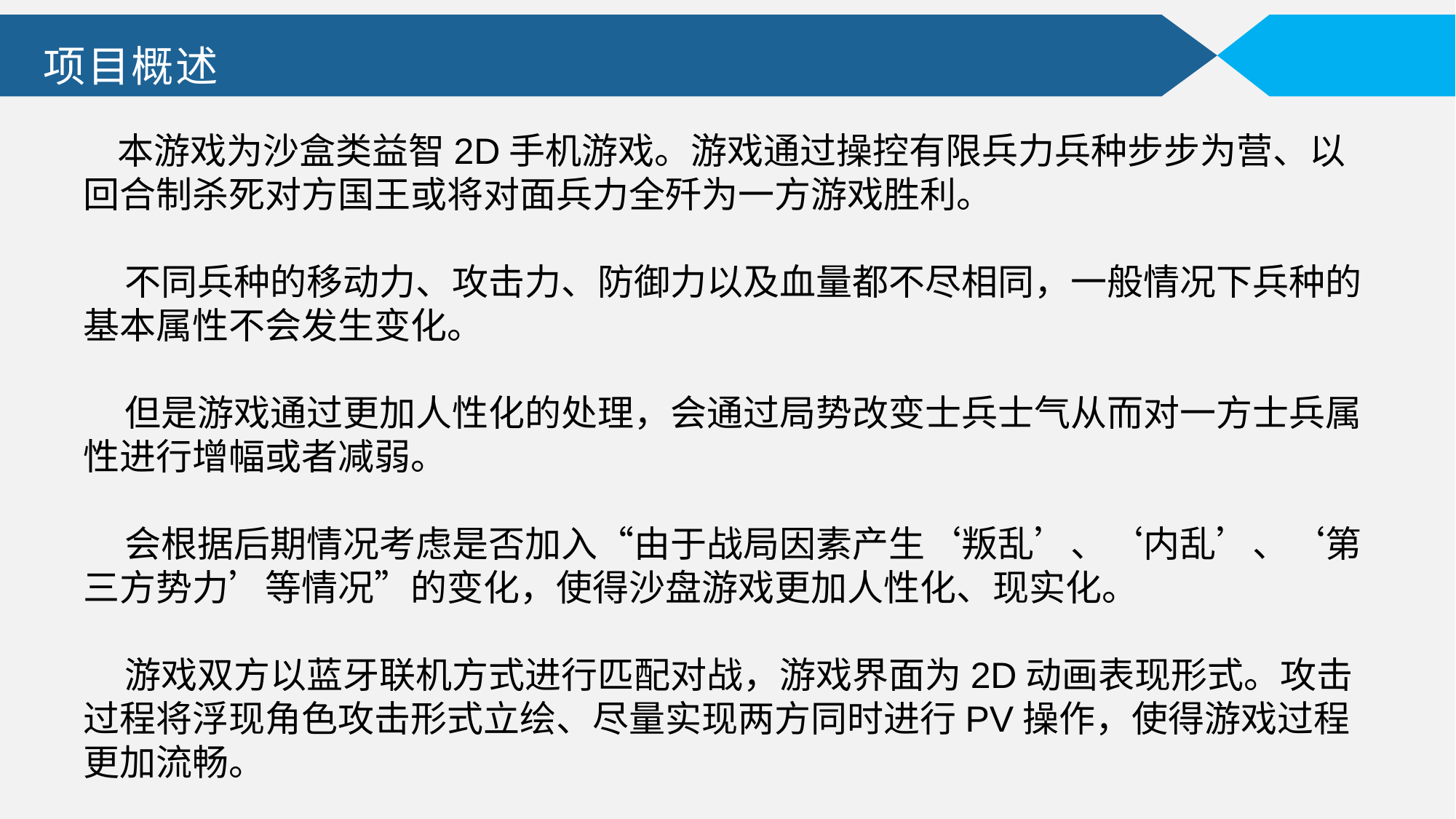

项目概述

    本游戏为沙盒类益智2D手机游戏。游戏通过操控有限兵力兵种步步为营、以回合制杀死对方国王或将对面兵力全歼为一方游戏胜利。

    不同兵种的移动力、攻击力、防御力以及血量都不尽相同，一般情况下兵种的基本属性不会发生变化。

    但是游戏通过更加人性化的处理，会通过局势改变士兵士气从而对一方士兵属性进行增幅或者减弱。

    会根据后期情况考虑是否加入“由于战局因素产生‘叛乱’、‘内乱’、‘第三方势力’等情况”的变化，使得沙盘游戏更加人性化、现实化。

    游戏双方以蓝牙联机方式进行匹配对战，游戏界面为2D动画表现形式。攻击过程将浮现角色攻击形式立绘、尽量实现两方同时进行PV操作，使得游戏过程更加流畅。